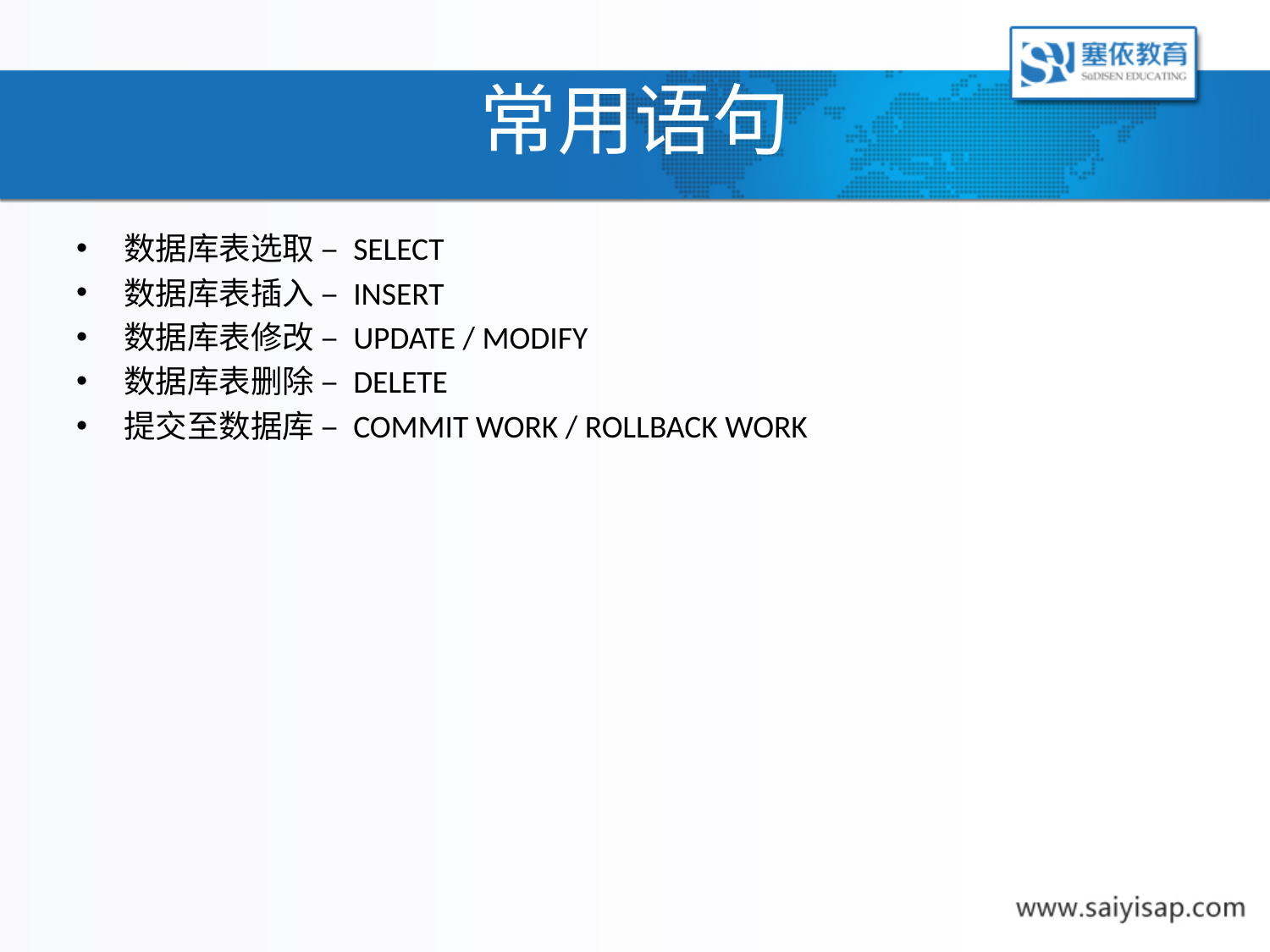

# 常用语句
数据库表选取 – SELECT
数据库表插入 – INSERT
数据库表修改 – UPDATE / MODIFY
数据库表删除 – DELETE
提交至数据库 – COMMIT WORK / ROLLBACK WORK